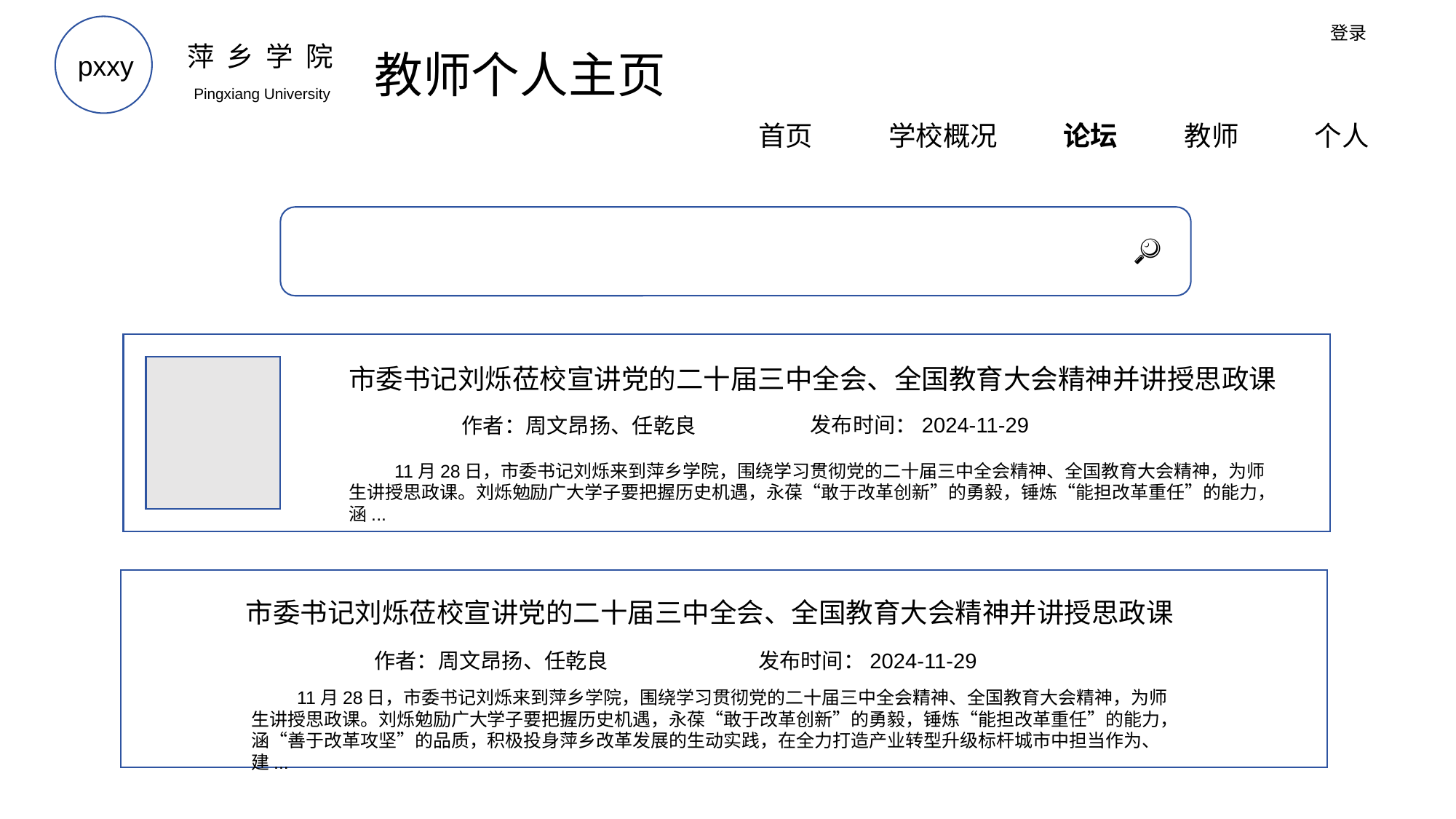

登录
萍  乡  学  院
教师个人主页
pxxy

Pingxiang University
首页
学校概况
论坛
教师
个人

🔎

市委书记刘烁莅校宣讲党的二十届三中全会、全国教育大会精神并讲授思政课
发布时间：2024-11-29
作者：周文昂扬、任乾良
         11月28日，市委书记刘烁来到萍乡学院，围绕学习贯彻党的二十届三中全会精神、全国教育大会精神，为师生讲授思政课。刘烁勉励广大学子要把握历史机遇，永葆“敢于改革创新”的勇毅，锤炼“能担改革重任”的能力，涵...

市委书记刘烁莅校宣讲党的二十届三中全会、全国教育大会精神并讲授思政课
作者：周文昂扬、任乾良
发布时间：2024-11-29
         11月28日，市委书记刘烁来到萍乡学院，围绕学习贯彻党的二十届三中全会精神、全国教育大会精神，为师生讲授思政课。刘烁勉励广大学子要把握历史机遇，永葆“敢于改革创新”的勇毅，锤炼“能担改革重任”的能力，涵“善于改革攻坚”的品质，积极投身萍乡改革发展的生动实践，在全力打造产业转型升级标杆城市中担当作为、建...